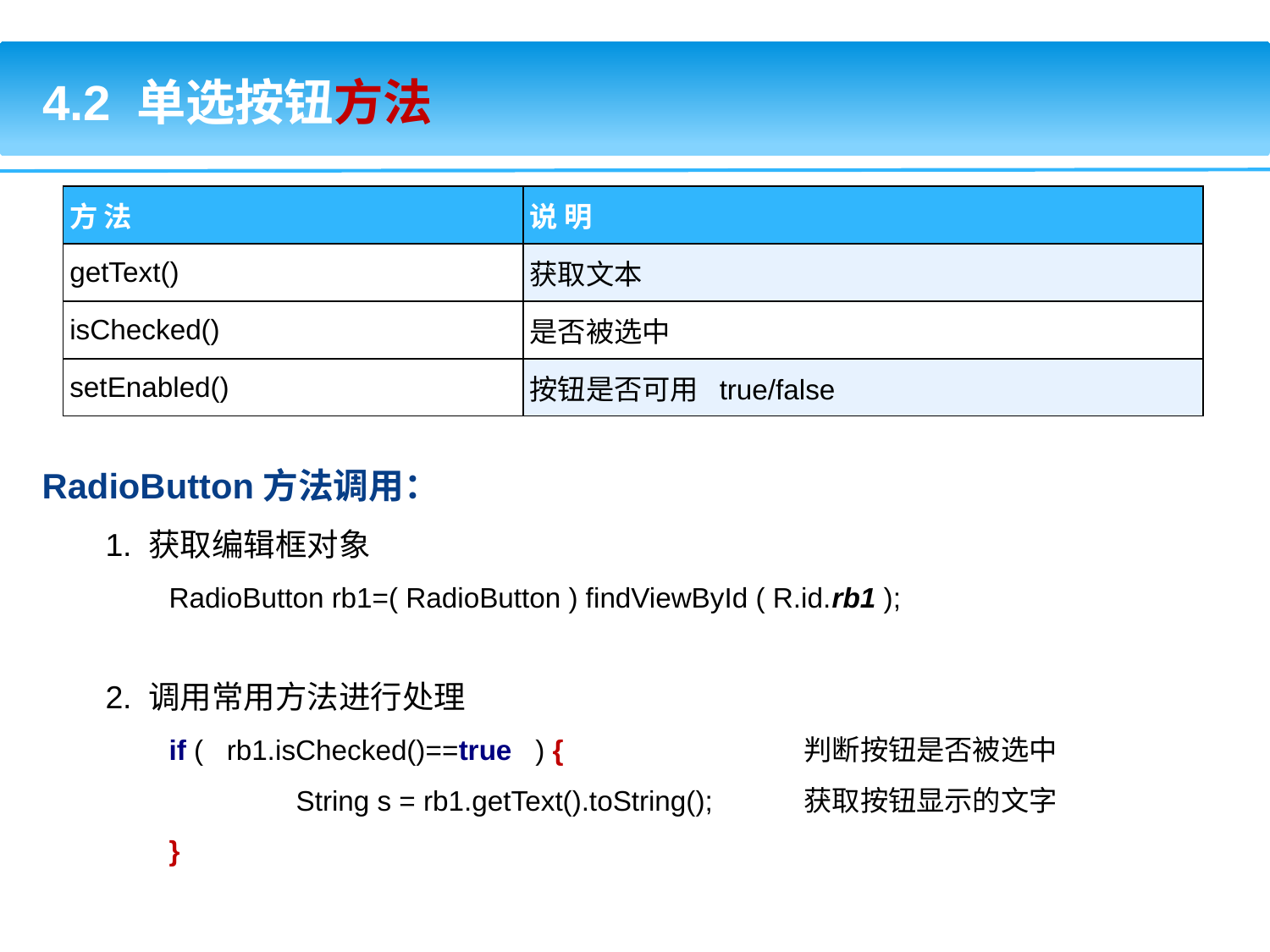

4.2 单选按钮方法
| 方 法 | 说 明 |
| --- | --- |
| getText() | 获取文本 |
| isChecked() | 是否被选中 |
| setEnabled() | 按钮是否可用 true/false |
RadioButton方法调用：
1. 获取编辑框对象
RadioButton rb1=( RadioButton ) findViewById ( R.id.rb1 );

2. 调用常用方法进行处理
if (   rb1.isChecked()==true   ) {		判断按钮是否被选中
	String s = rb1.getText().toString();	获取按钮显示的文字
}